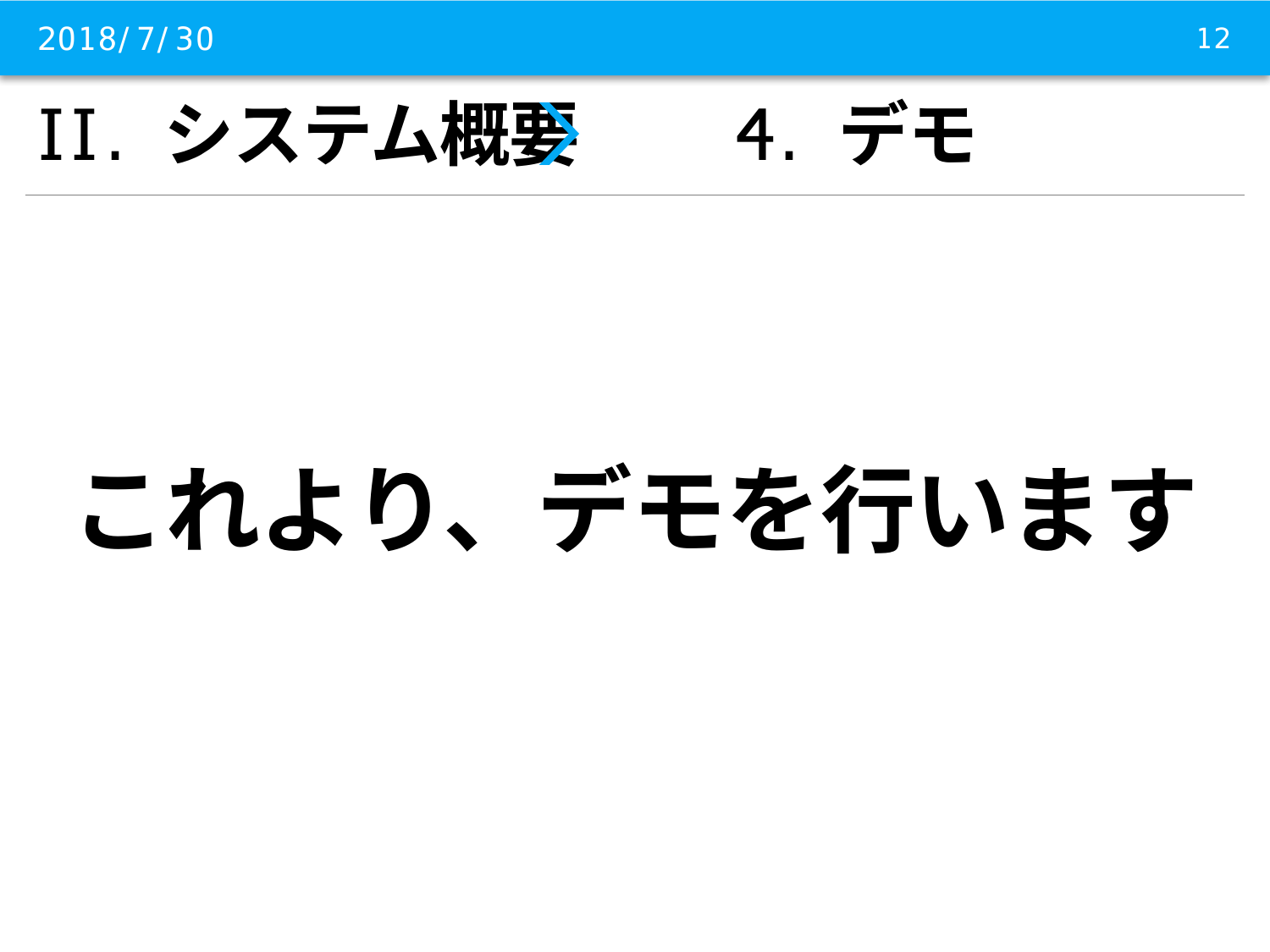

2018/7/30
12
# II. システム概要　　4. デモ

これより、デモを行います